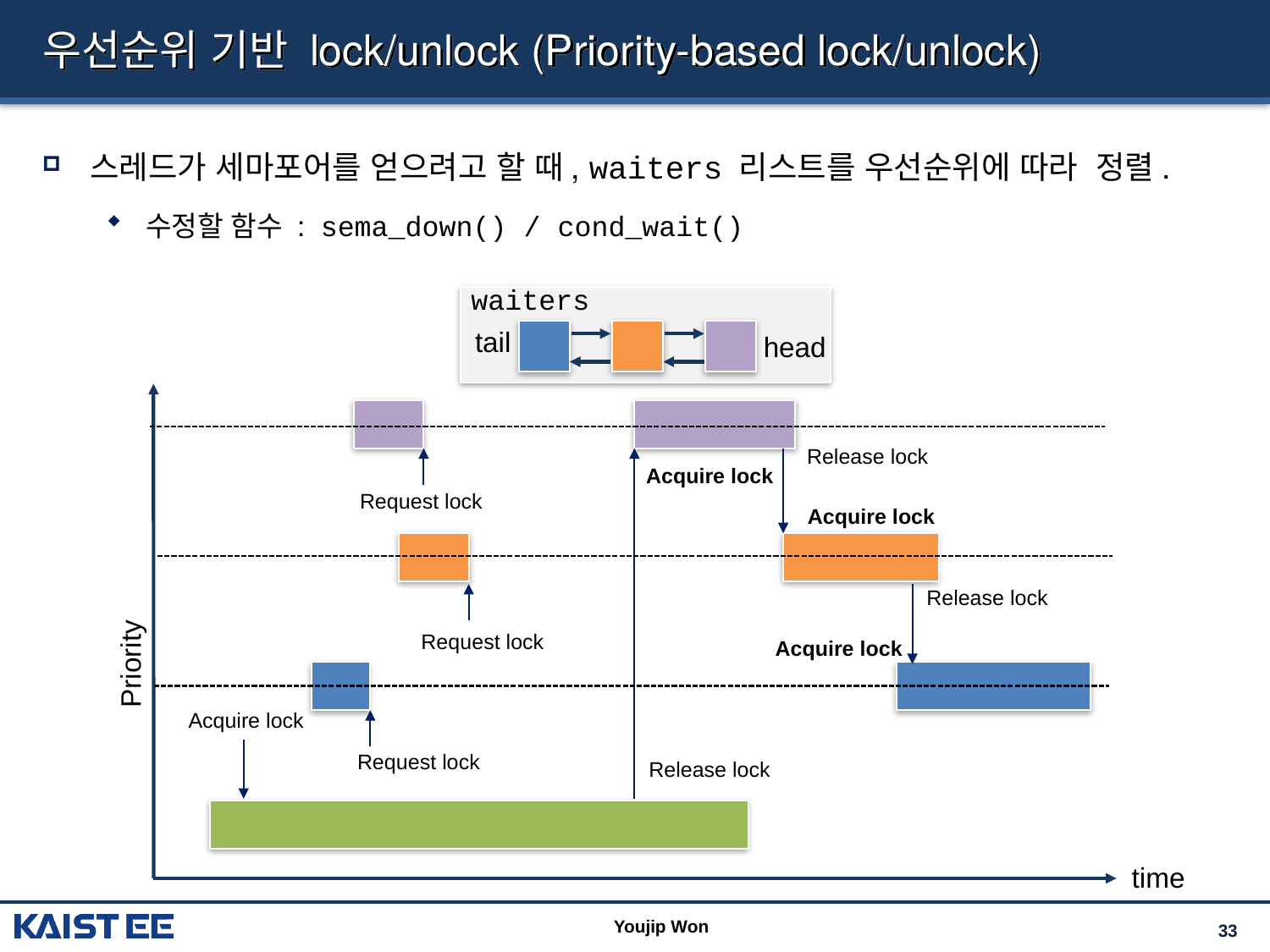

# 우선순위 기반 lock/unlock (Priority-based lock/unlock)
스레드가 세마포어를 얻으려고 할 때, waiters 리스트를 우선순위에 따라  정렬.
수정할 함수 :  sema_down() / cond_wait()

waiters

tail

head

Release lock
Acquire lock
Request lock
Acquire lock

Release lock
Request lock
Acquire lock
Priority

Acquire lock
Request lock
Release lock

time
Youjip Won
33